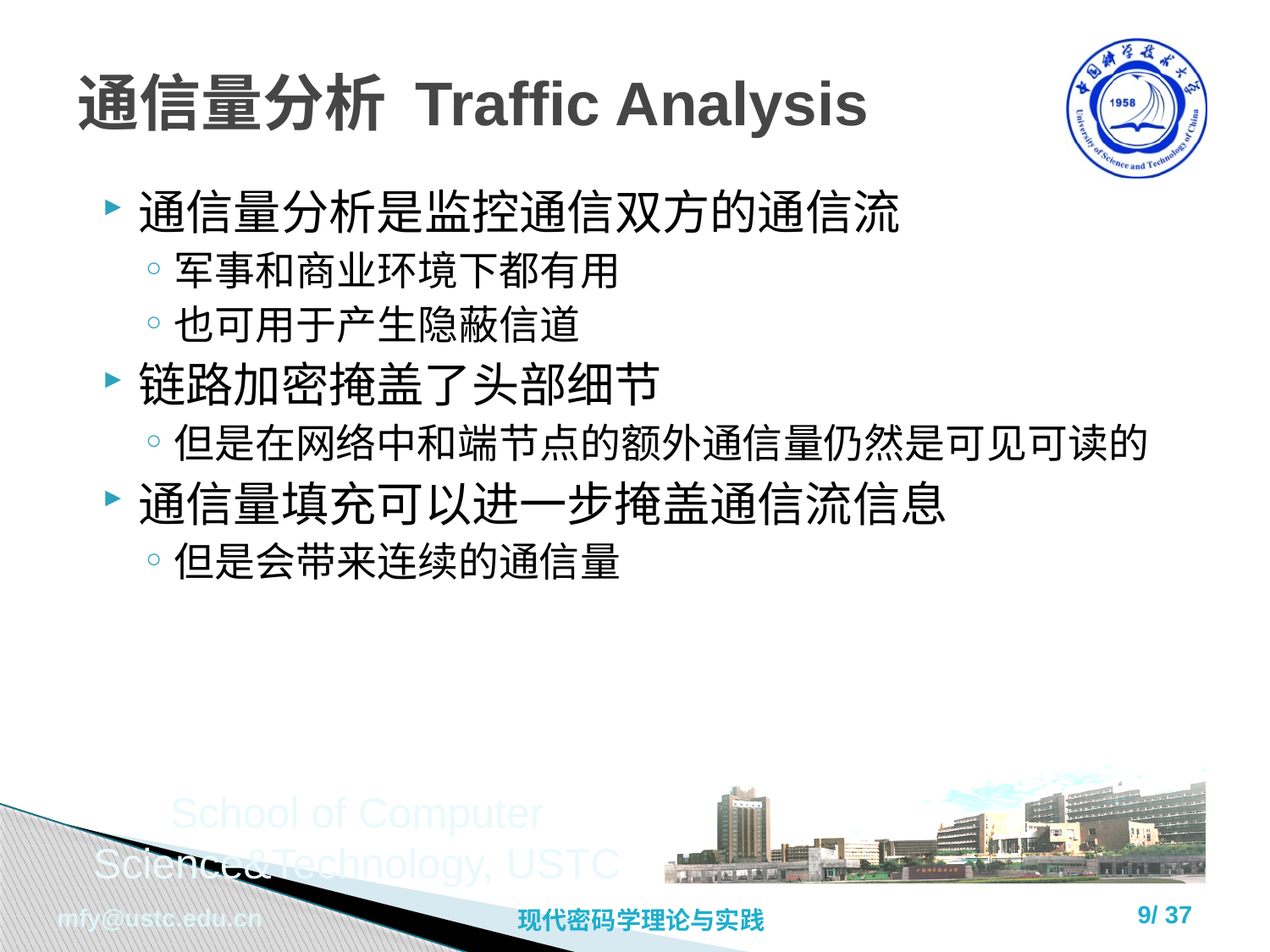

# 通信量分析 Traffic Analysis
通信量分析是监控通信双方的通信流
军事和商业环境下都有用
也可用于产生隐蔽信道
链路加密掩盖了头部细节
但是在网络中和端节点的额外通信量仍然是可见可读的
通信量填充可以进一步掩盖通信流信息
但是会带来连续的通信量